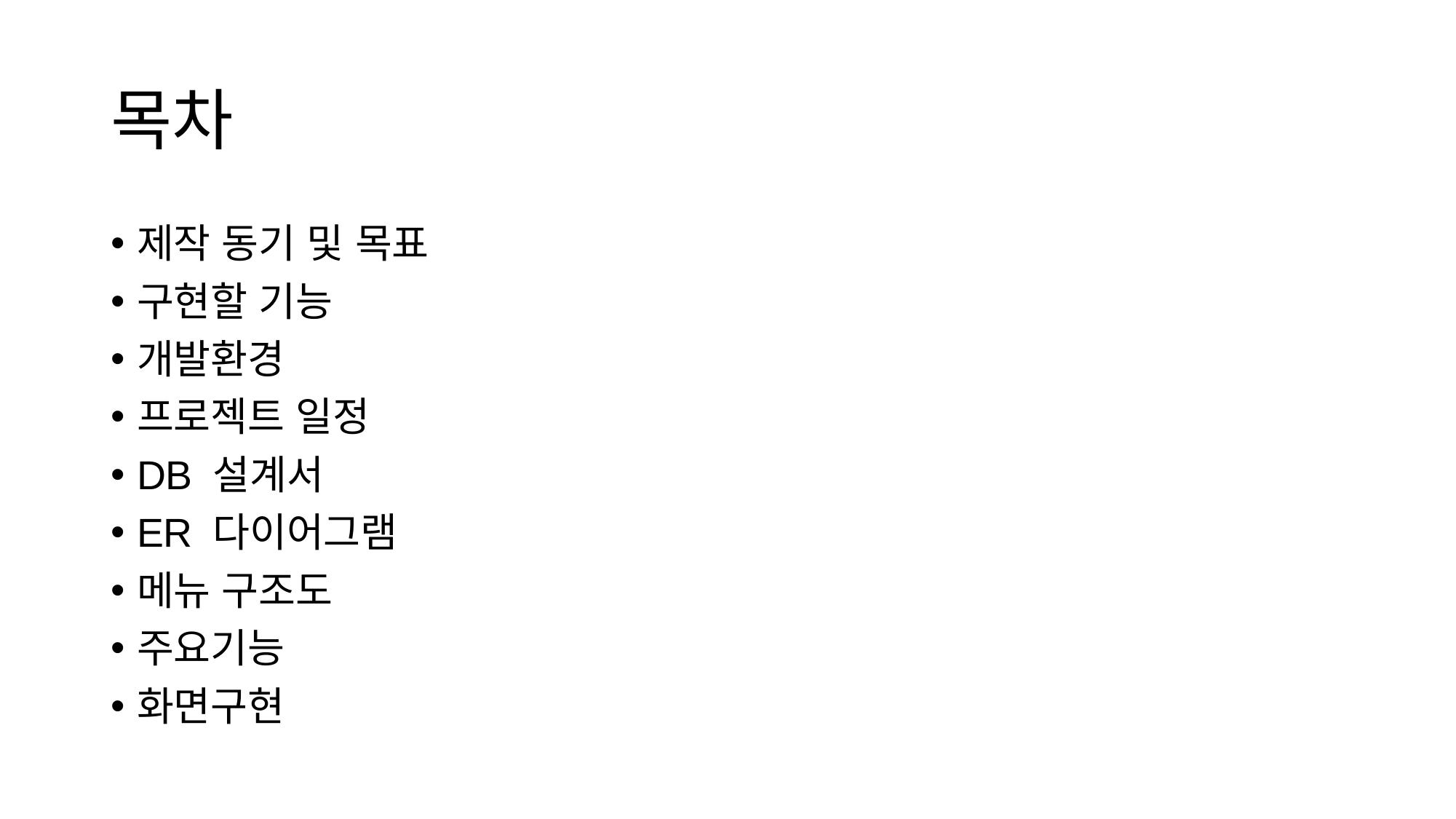

# 목차
제작 동기 및 목표
구현할 기능
개발환경
프로젝트 일정
DB 설계서
ER 다이어그램
메뉴 구조도
주요기능
화면구현